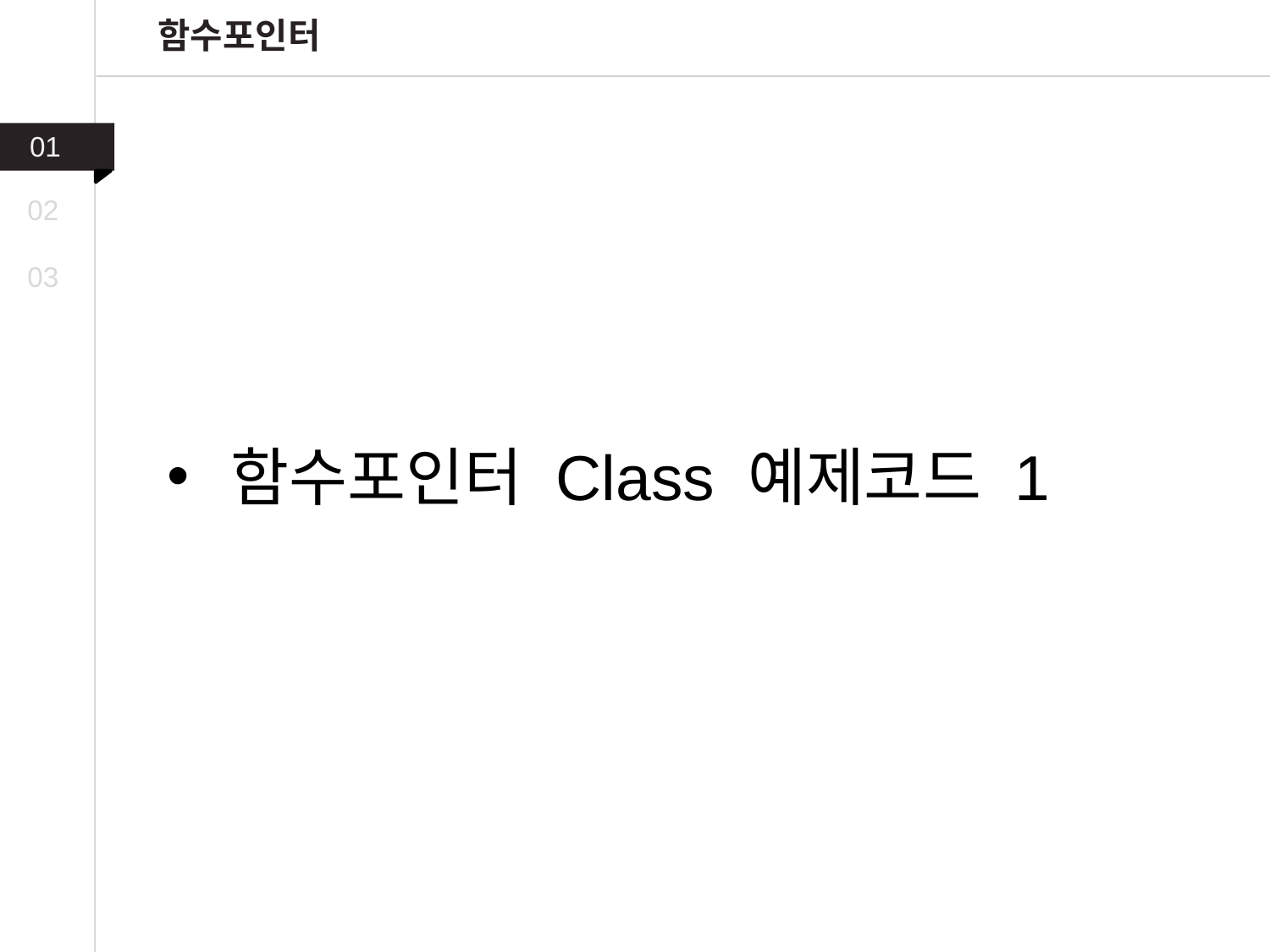

함수포인터
01

02
03
함수포인터 Class 예제코드 1